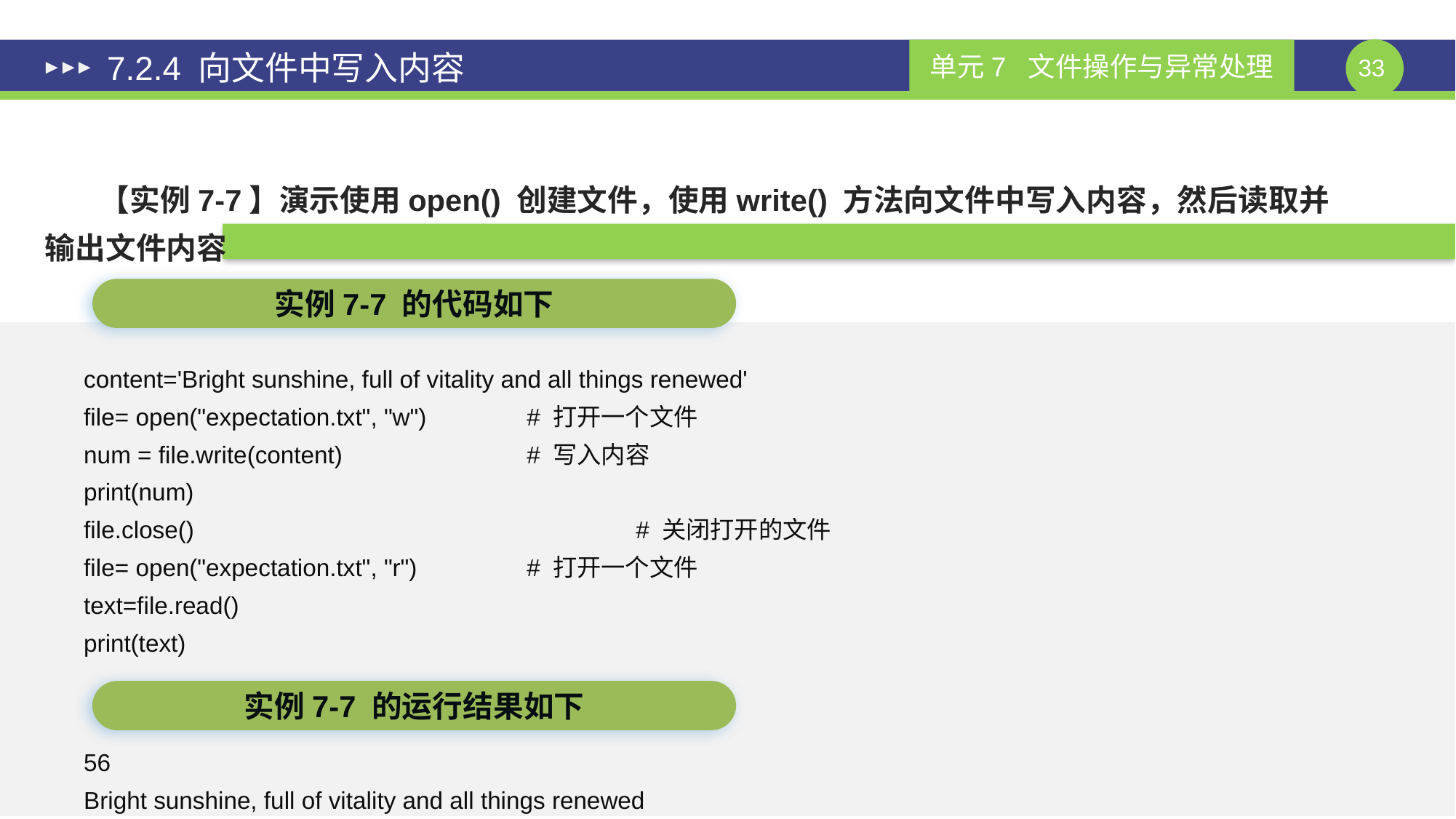

# 7.2.4 向文件中写入内容
【实例7-7】演示使用open() 创建文件，使用write() 方法向文件中写入内容，然后读取并输出文件内容

实例7-7 的代码如下

content='Bright sunshine, full of vitality and all things renewed'
file= open("expectation.txt", "w")	 # 打开一个文件
num = file.write(content)		 # 写入内容
print(num)
file.close()				 # 关闭打开的文件
file= open("expectation.txt", "r")	 # 打开一个文件
text=file.read()
print(text)
实例7-7 的运行结果如下
56
Bright sunshine, full of vitality and all things renewed